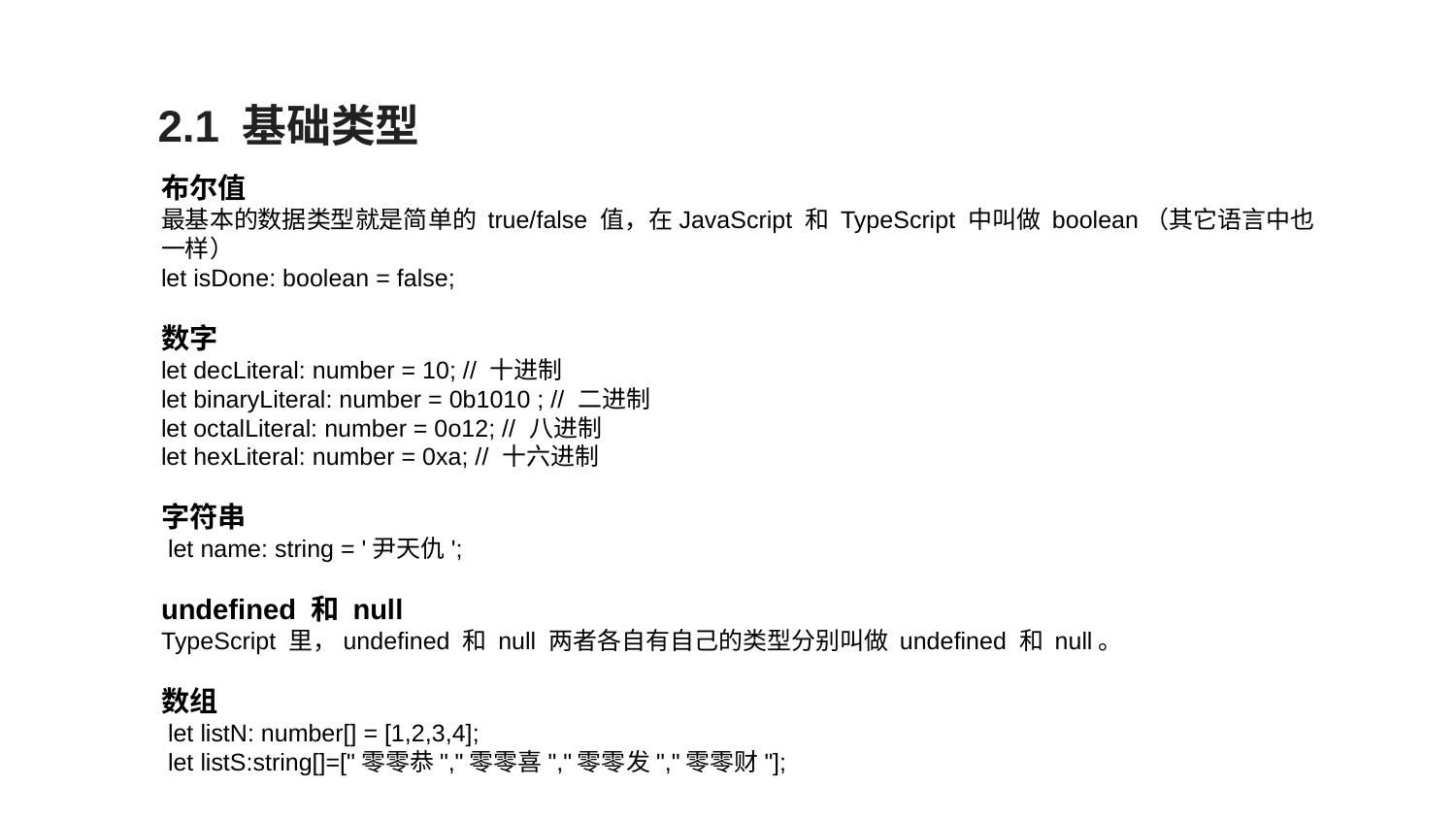

2.1 基础类型
布尔值
最基本的数据类型就是简单的 true/false 值，在JavaScript 和 TypeScript 中叫做 boolean（其它语言中也一样）
let isDone: boolean = false;

数字
let decLiteral: number = 10; // 十进制
let binaryLiteral: number = 0b1010 ; // 二进制
let octalLiteral: number = 0o12; // 八进制
let hexLiteral: number = 0xa; // 十六进制

字符串
 let name: string = '尹天仇';

undefined 和 null
TypeScript 里，undefined 和 null 两者各自有自己的类型分别叫做 undefined 和 null。

数组
 let listN: number[] = [1,2,3,4];
 let listS:string[]=["零零恭","零零喜","零零发","零零财"];